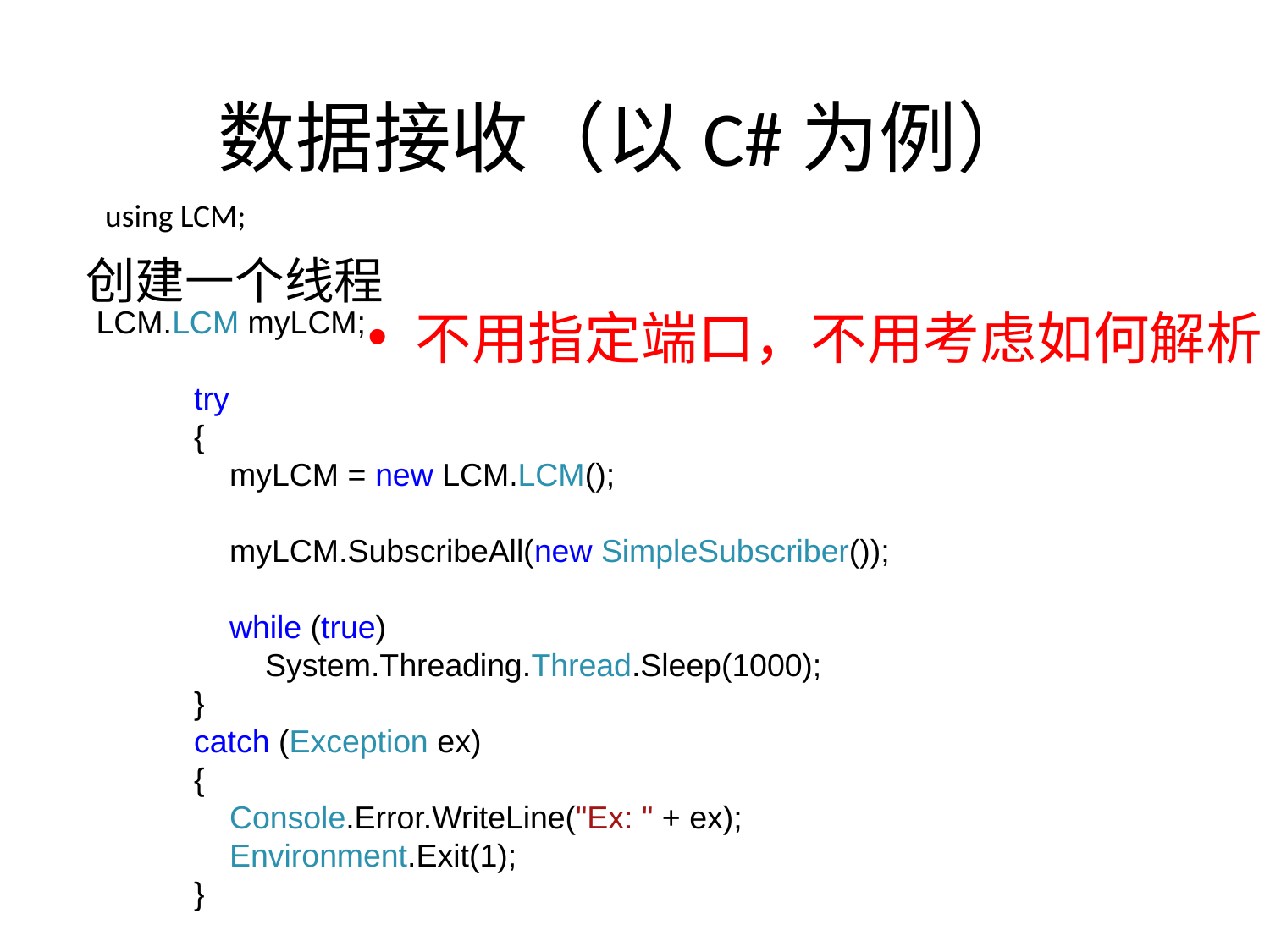

数据接收（以C#为例）
using LCM;
创建一个线程
 LCM.LCM myLCM;

            try
            {
                myLCM = new LCM.LCM();

                myLCM.SubscribeAll(new SimpleSubscriber());

                while (true)
                    System.Threading.Thread.Sleep(1000);
            }
            catch (Exception ex)
            {
                Console.Error.WriteLine("Ex: " + ex);
                Environment.Exit(1);
            }
不用指定端口，不用考虑如何解析